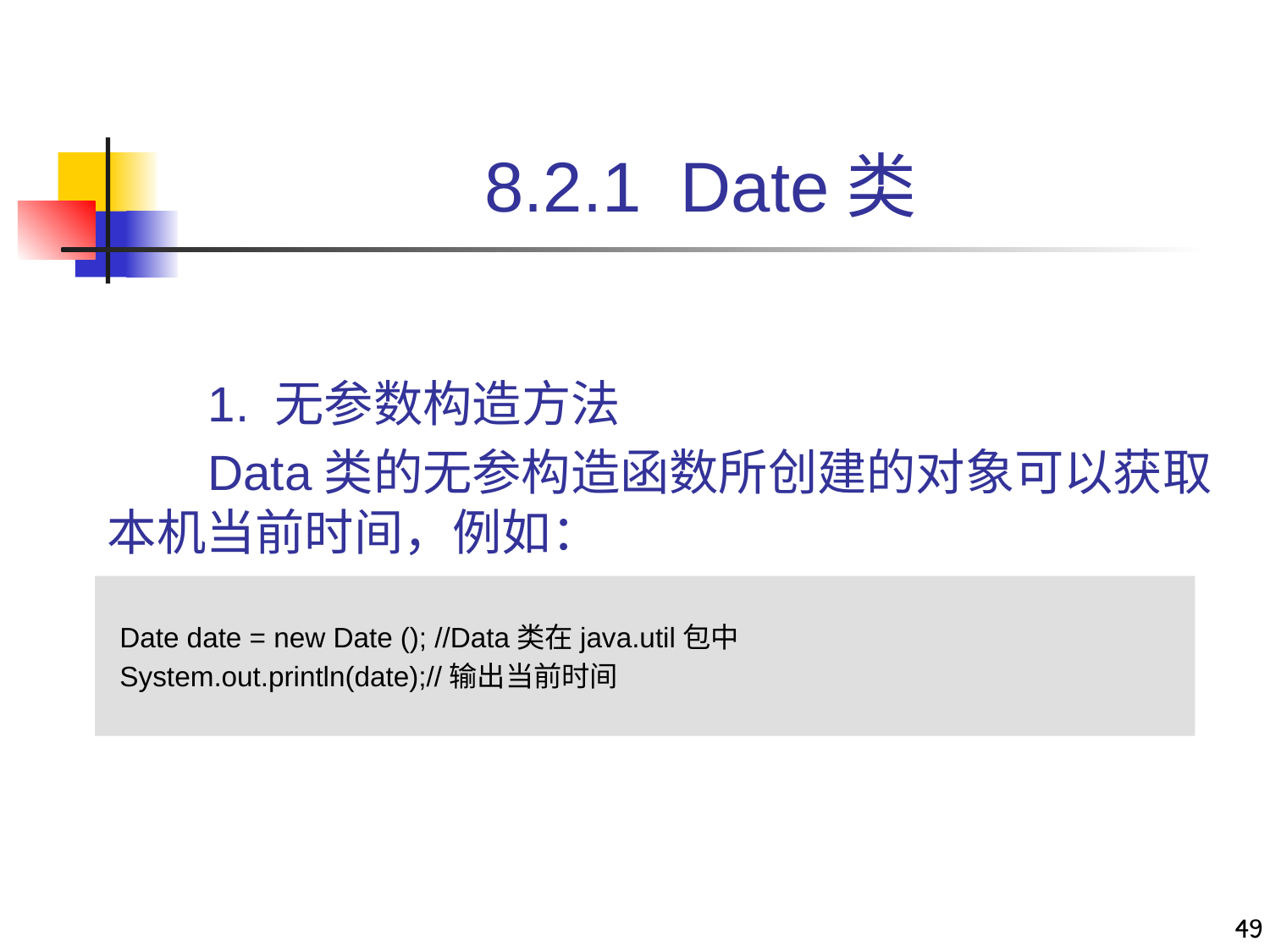

# 8.2.1  Date类
1. 无参数构造方法
Data类的无参构造函数所创建的对象可以获取本机当前时间，例如：

Date date = new Date (); //Data类在java.util包中
System.out.println(date);//输出当前时间
49